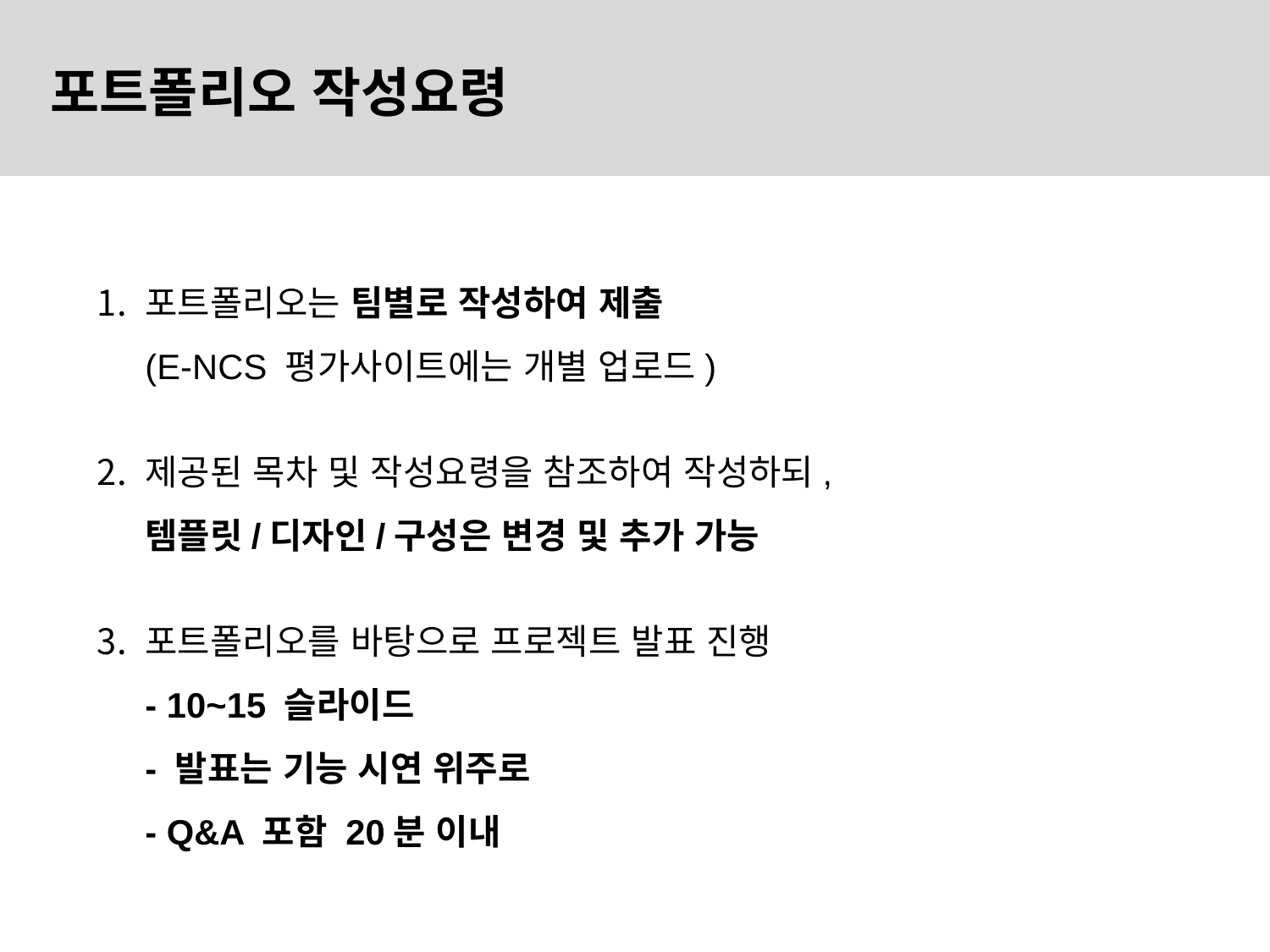

포트폴리오 작성요령
포트폴리오는 팀별로 작성하여 제출
(E-NCS 평가사이트에는 개별 업로드)

제공된 목차 및 작성요령을 참조하여 작성하되,
템플릿/디자인/구성은 변경 및 추가 가능

포트폴리오를 바탕으로 프로젝트 발표 진행
- 10~15 슬라이드
- 발표는 기능 시연 위주로
- Q&A 포함 20분 이내